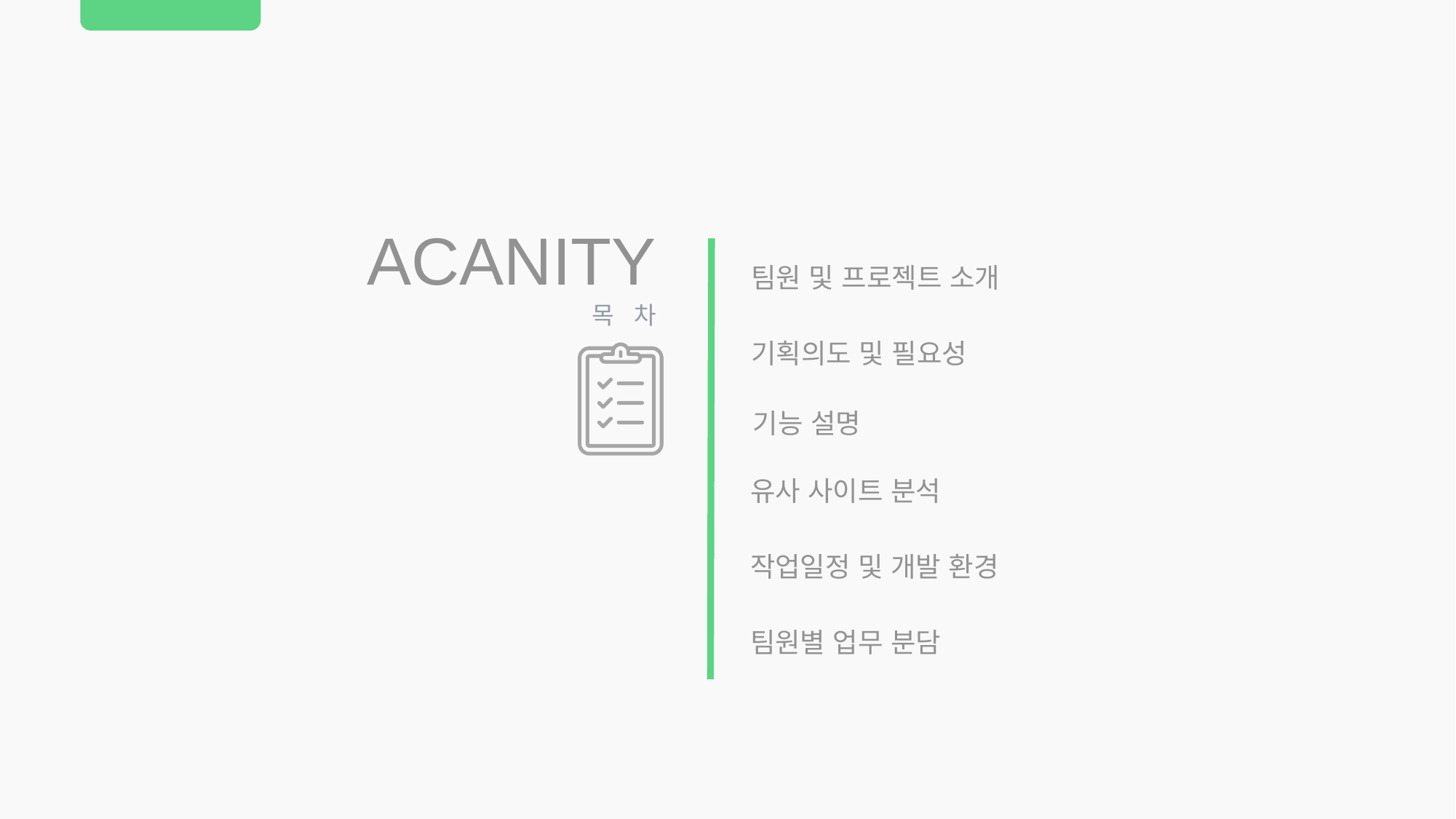

ACANITY
팀원 및 프로젝트 소개
목   차
기획의도 및 필요성

기능 설명
유사 사이트 분석
작업일정 및 개발 환경
팀원별 업무 분담